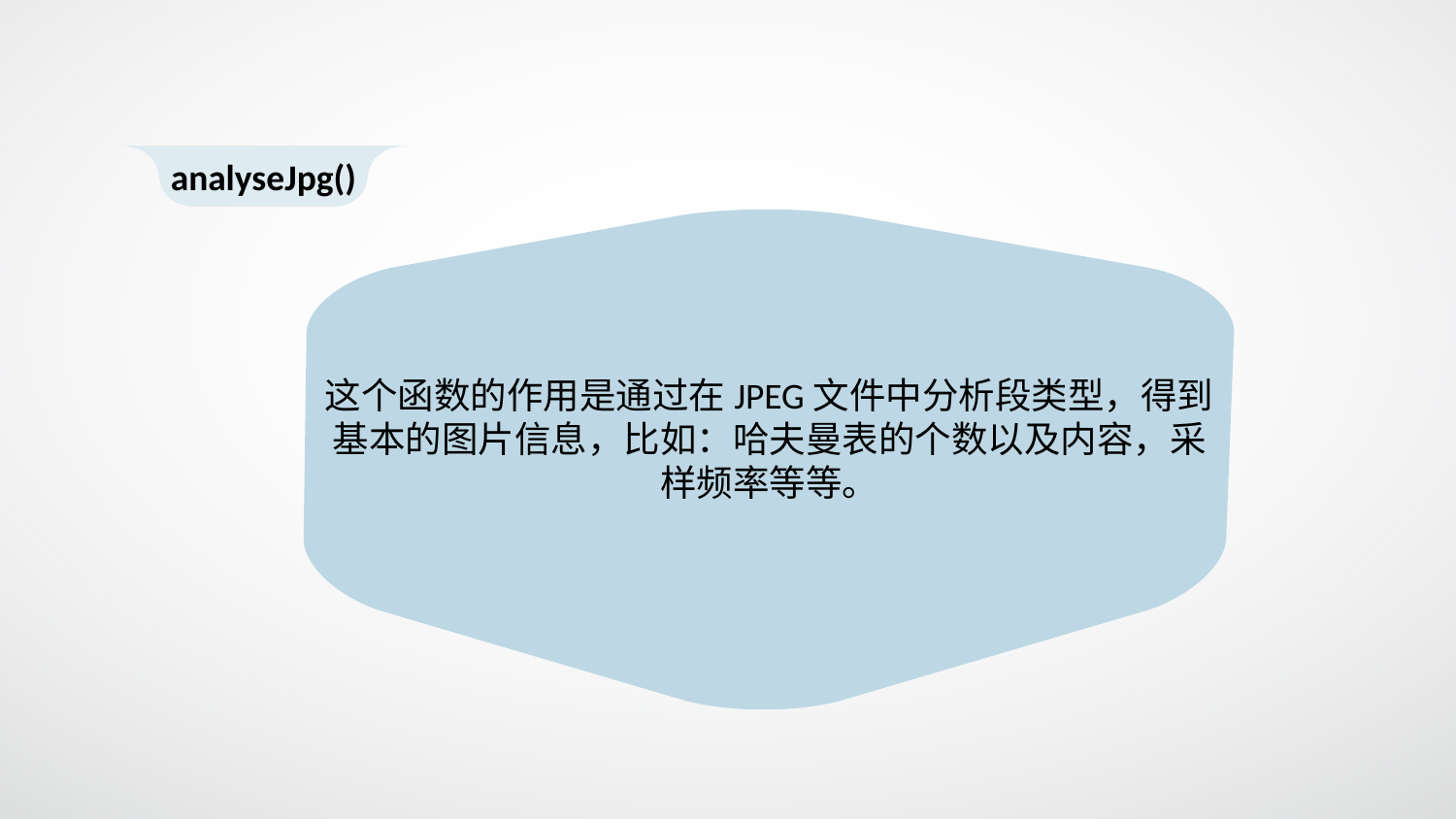

analyseJpg()
这个函数的作用是通过在JPEG文件中分析段类型，得到基本的图片信息，比如：哈夫曼表的个数以及内容，采样频率等等。